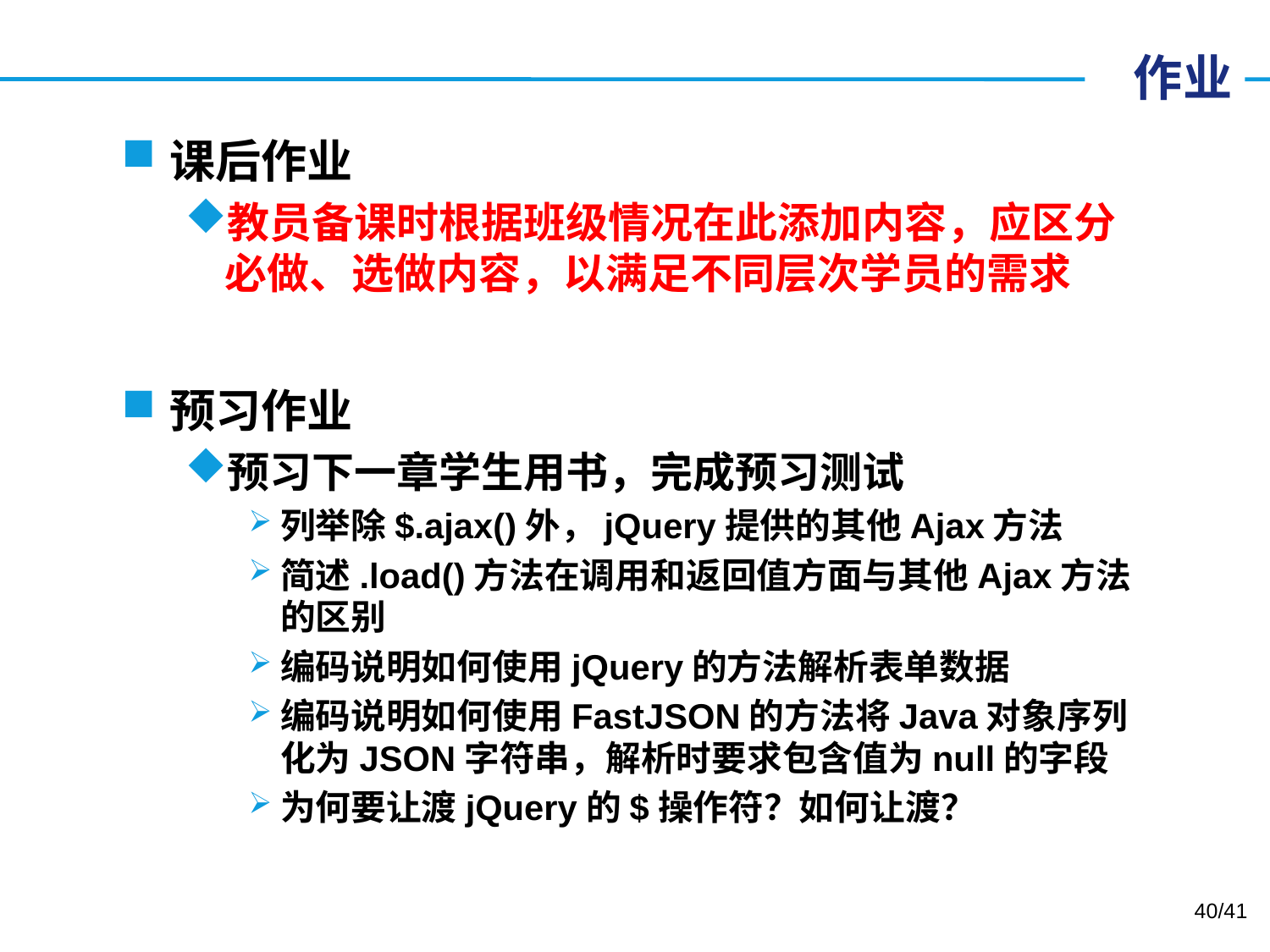

# 作业
课后作业
教员备课时根据班级情况在此添加内容，应区分必做、选做内容，以满足不同层次学员的需求

预习作业
预习下一章学生用书，完成预习测试
列举除$.ajax()外，jQuery提供的其他Ajax方法
简述.load()方法在调用和返回值方面与其他Ajax方法的区别
编码说明如何使用jQuery的方法解析表单数据
编码说明如何使用FastJSON的方法将Java对象序列化为JSON字符串，解析时要求包含值为null的字段
为何要让渡jQuery的$操作符？如何让渡？
40/41